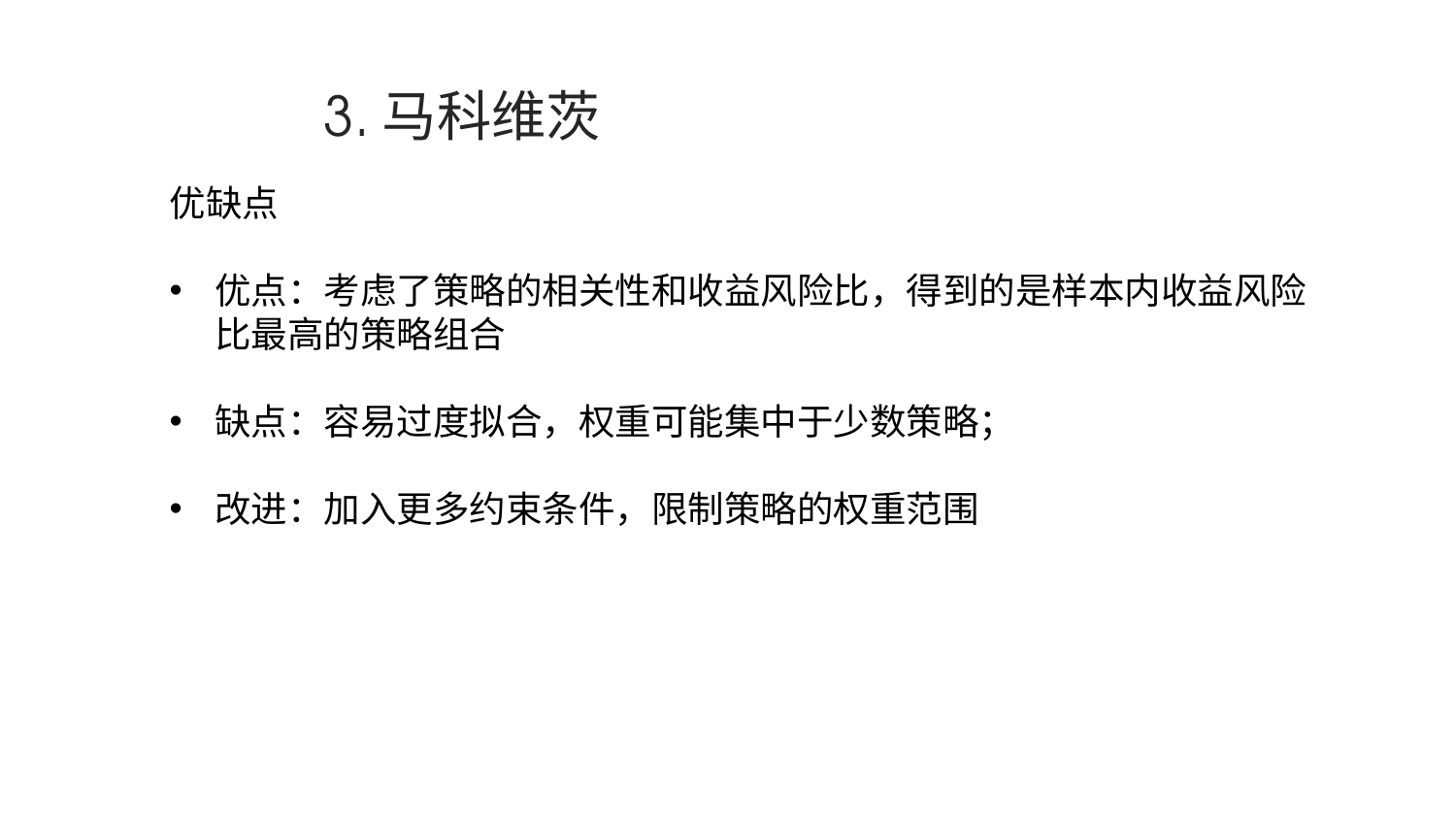

# 3.马科维茨
优缺点

优点：考虑了策略的相关性和收益风险比，得到的是样本内收益风险比最高的策略组合

缺点：容易过度拟合，权重可能集中于少数策略；

改进：加入更多约束条件，限制策略的权重范围